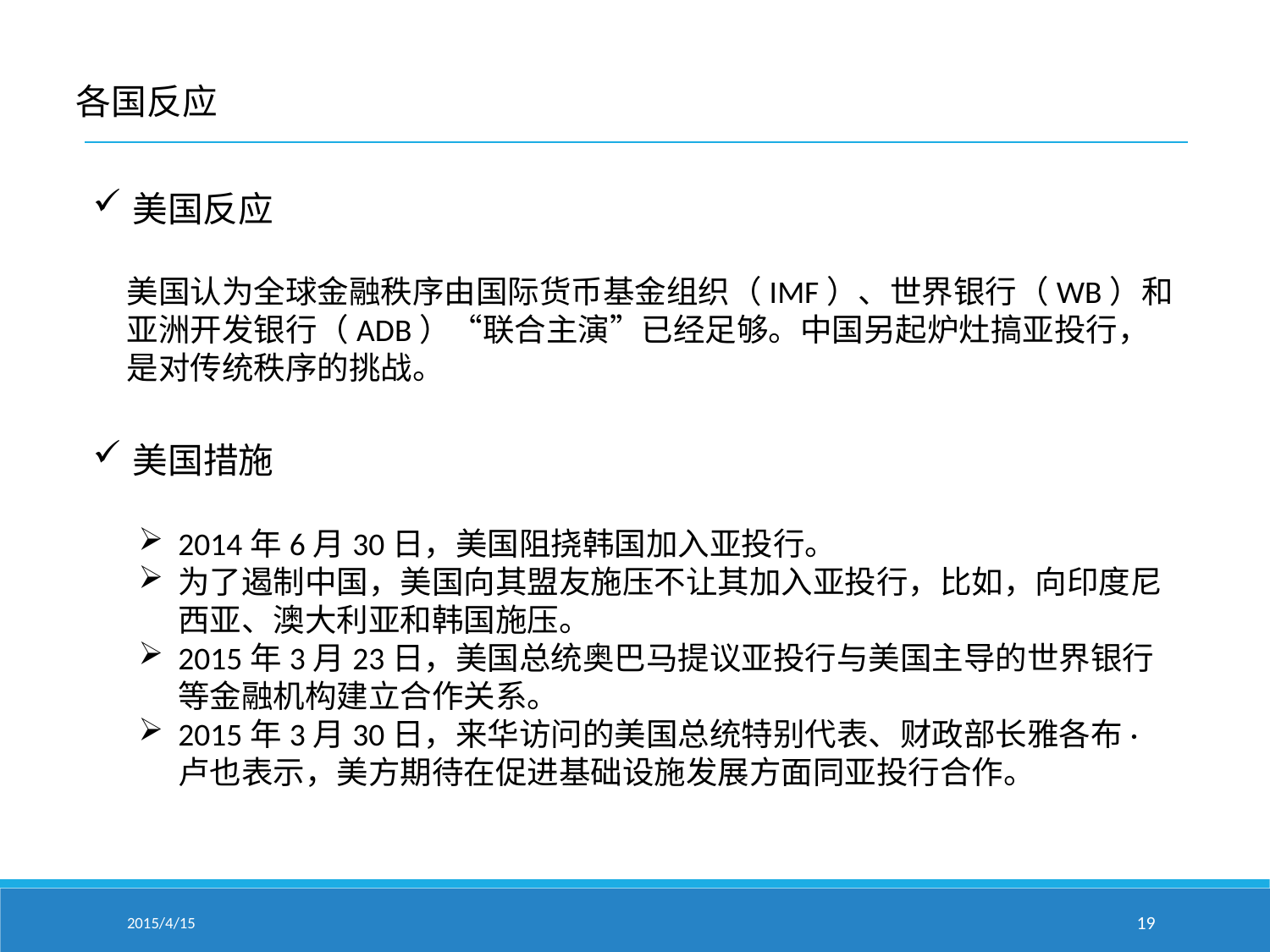

各国反应
美国反应
美国认为全球金融秩序由国际货币基金组织（IMF）、世界银行（WB）和亚洲开发银行（ADB）“联合主演”已经足够。中国另起炉灶搞亚投行，是对传统秩序的挑战。
美国措施
2014年6月30日，美国阻挠韩国加入亚投行。
为了遏制中国，美国向其盟友施压不让其加入亚投行，比如，向印度尼西亚、澳大利亚和韩国施压。
2015年3月23日，美国总统奥巴马提议亚投行与美国主导的世界银行等金融机构建立合作关系。
2015年3月30日，来华访问的美国总统特别代表、财政部长雅各布·卢也表示，美方期待在促进基础设施发展方面同亚投行合作。
2015/4/15
19